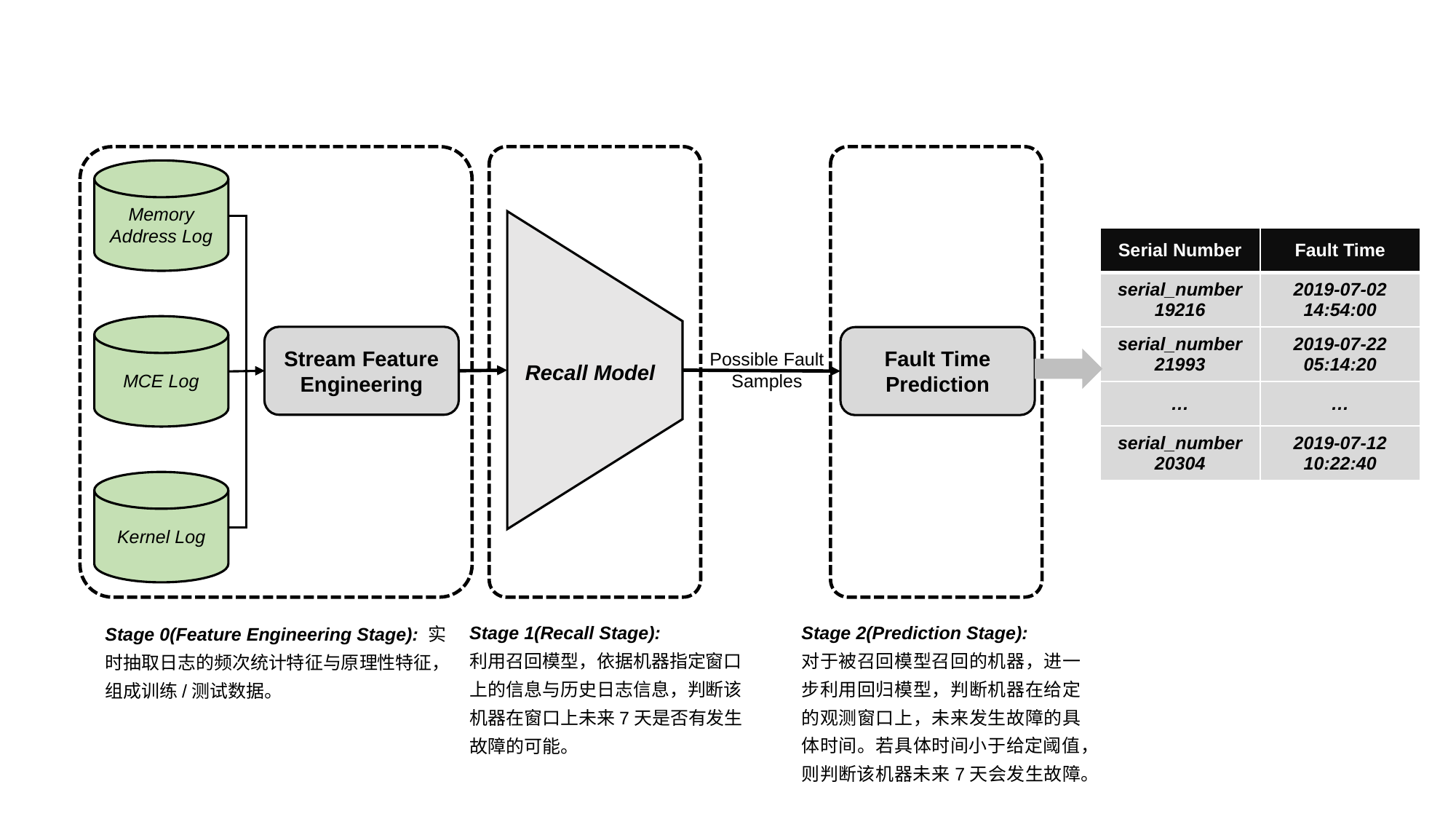

Memory Address Log
MCE Log
Kernel Log

Recall Model
| Serial Number | Fault Time |
| --- | --- |
| serial\_number 19216 | 2019-07-02 14:54:00 |
| serial\_number 21993 | 2019-07-22 05:14:20 |
| … | … |
| serial\_number 20304 | 2019-07-12 10:22:40 |
Stream Feature Engineering
Fault Time Prediction
Possible Fault Samples

Stage 1(Recall Stage):
利用召回模型，依据机器指定窗口上的信息与历史日志信息，判断该机器在窗口上未来7天是否有发生故障的可能。
Stage 2(Prediction Stage):
对于被召回模型召回的机器，进一步利用回归模型，判断机器在给定的观测窗口上，未来发生故障的具体时间。若具体时间小于给定阈值，则判断该机器未来7天会发生故障。
Stage 0(Feature Engineering Stage): 实时抽取日志的频次统计特征与原理性特征，组成训练/测试数据。